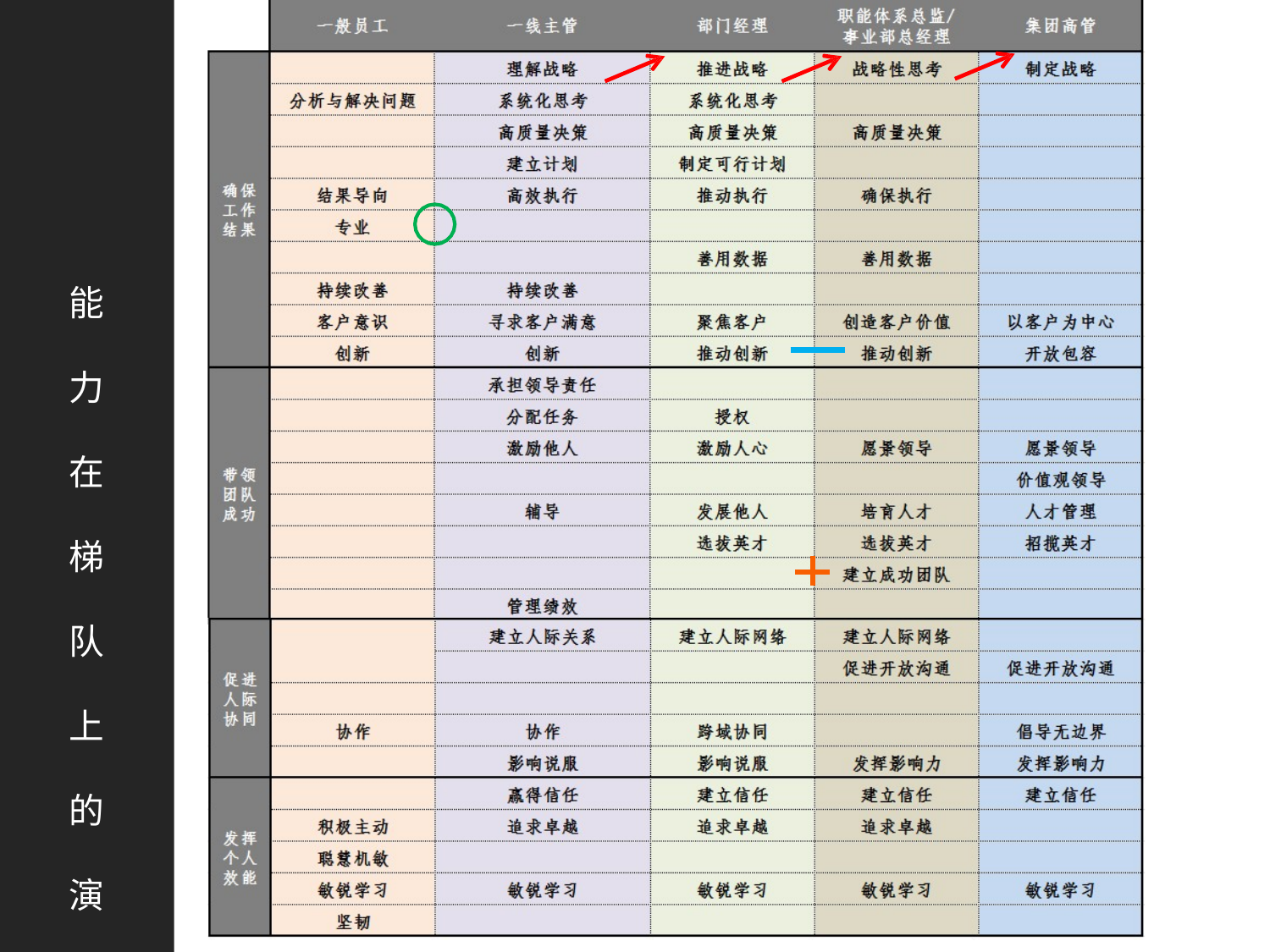

能  力  在  梯  队  上  的  演  进